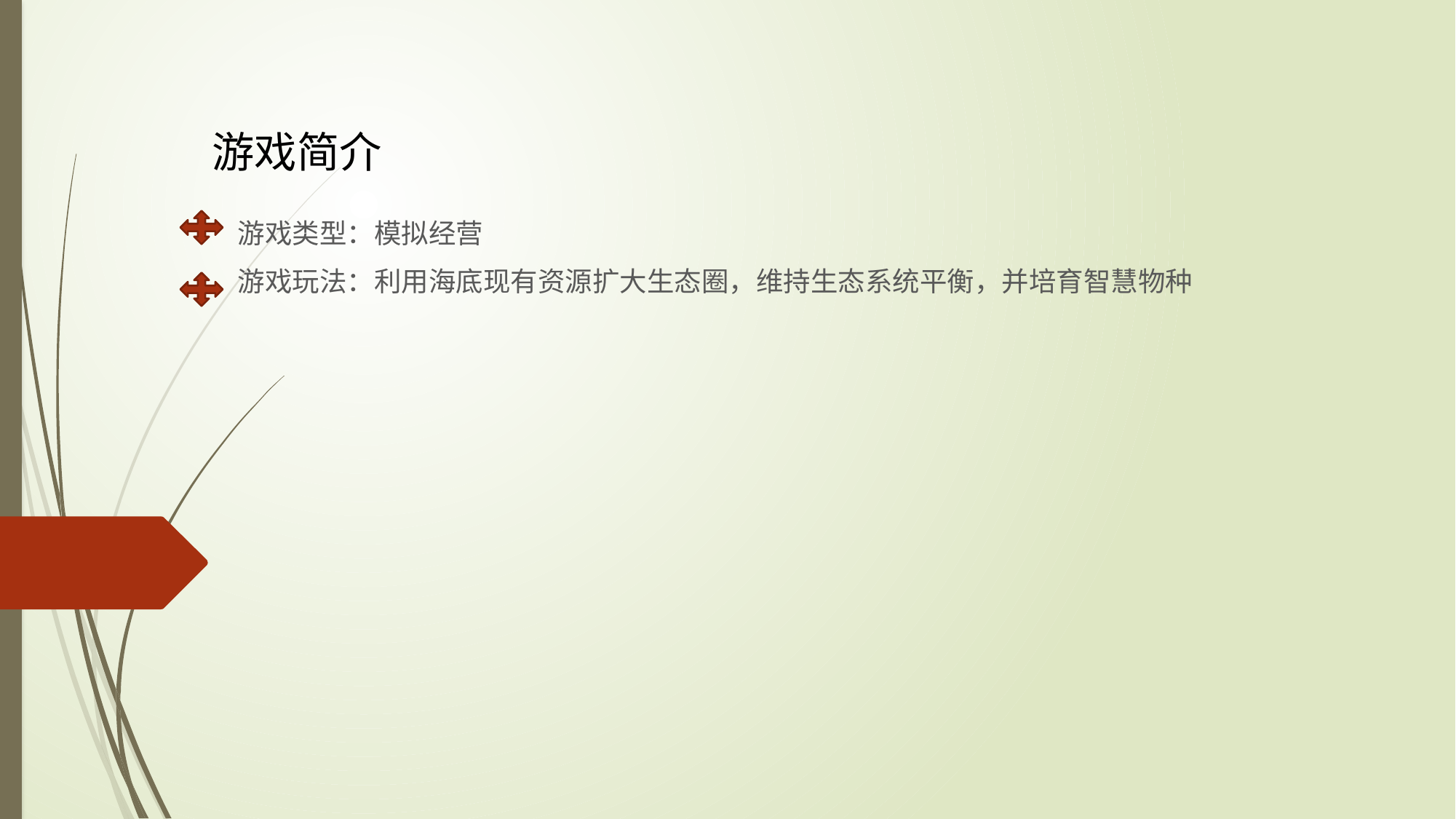

游戏简介

   游戏类型：模拟经营
   游戏玩法：利用海底现有资源扩大生态圈，维持生态系统平衡，并培育智慧物种